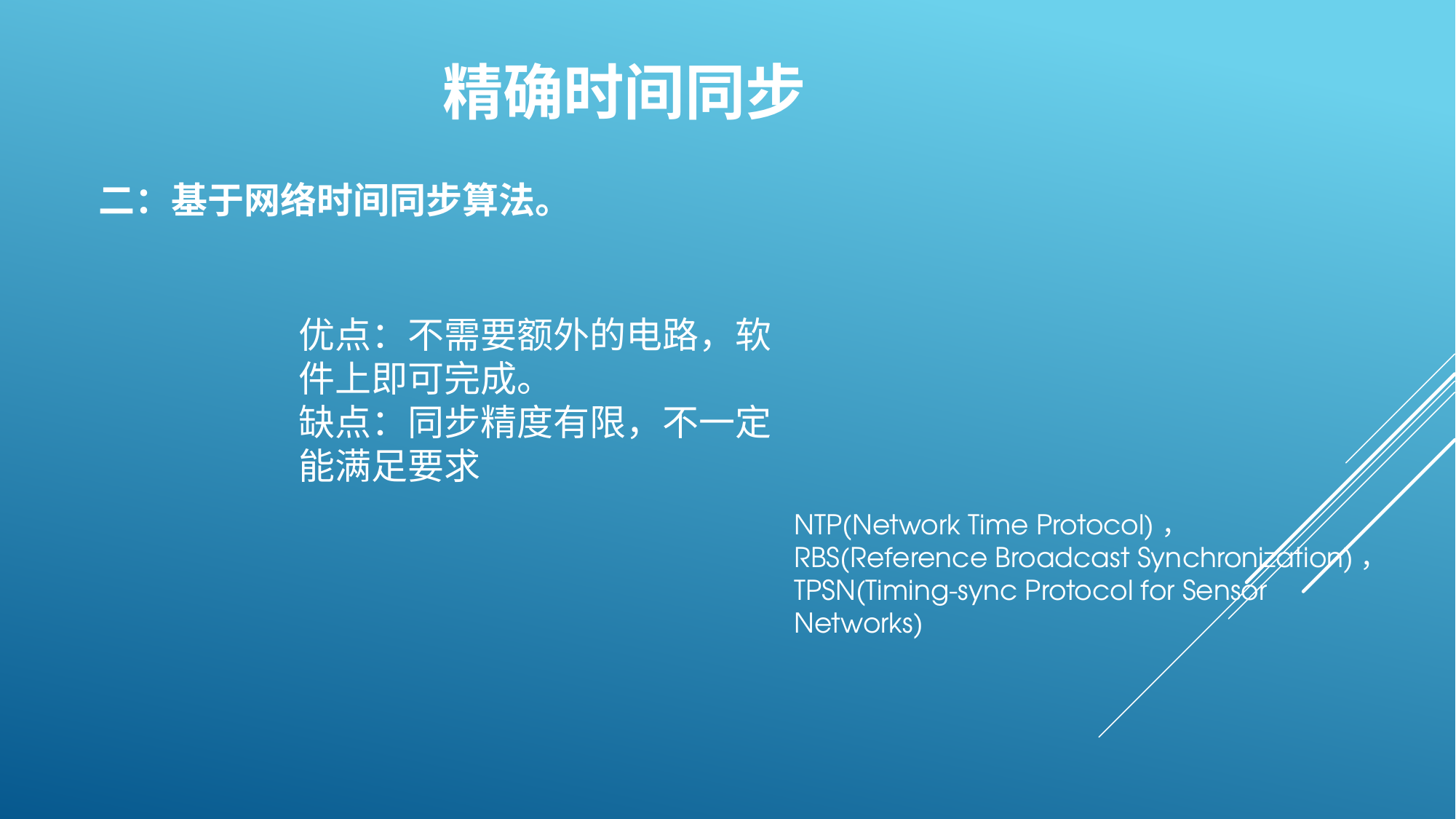

精确时间同步
二：基于网络时间同步算法。
优点：不需要额外的电路，软件上即可完成。
缺点：同步精度有限，不一定能满足要求
NTP(Network Time Protocol)，
RBS(Reference Broadcast Synchronization)，
TPSN(Timing-sync Protocol for Sensor Networks)